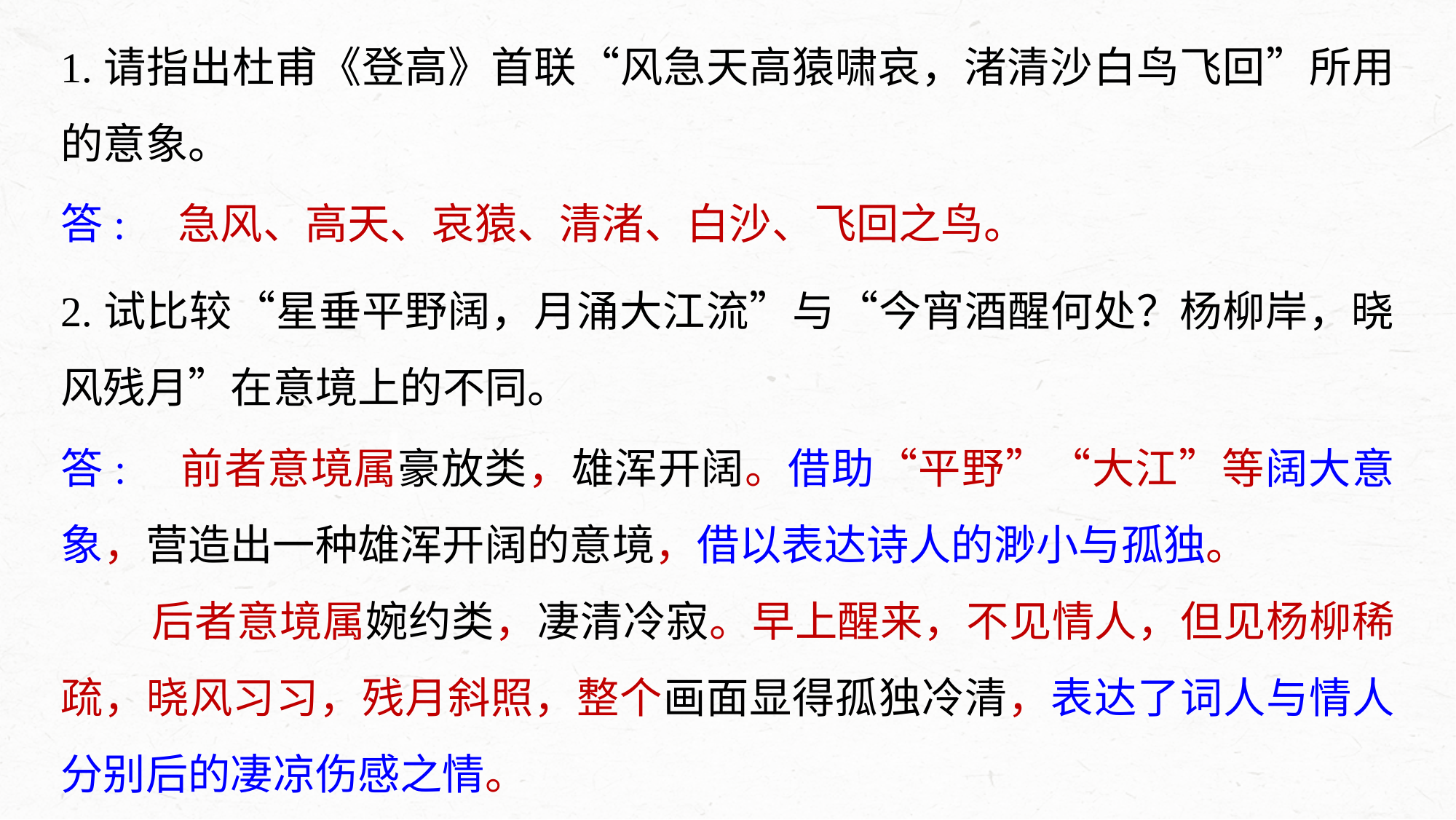

1.请指出杜甫《登高》首联“风急天高猿啸哀，渚清沙白鸟飞回”所用的意象。
答:　急风、高天、哀猿、清渚、白沙、飞回之鸟。
2.试比较“星垂平野阔，月涌大江流”与“今宵酒醒何处？杨柳岸，晓风残月”在意境上的不同。
答:　前者意境属豪放类，雄浑开阔。借助“平野”“大江”等阔大意象，营造出一种雄浑开阔的意境，借以表达诗人的渺小与孤独。
        后者意境属婉约类，凄清冷寂。早上醒来，不见情人，但见杨柳稀疏，晓风习习，残月斜照，整个画面显得孤独冷清，表达了词人与情人分别后的凄凉伤感之情。